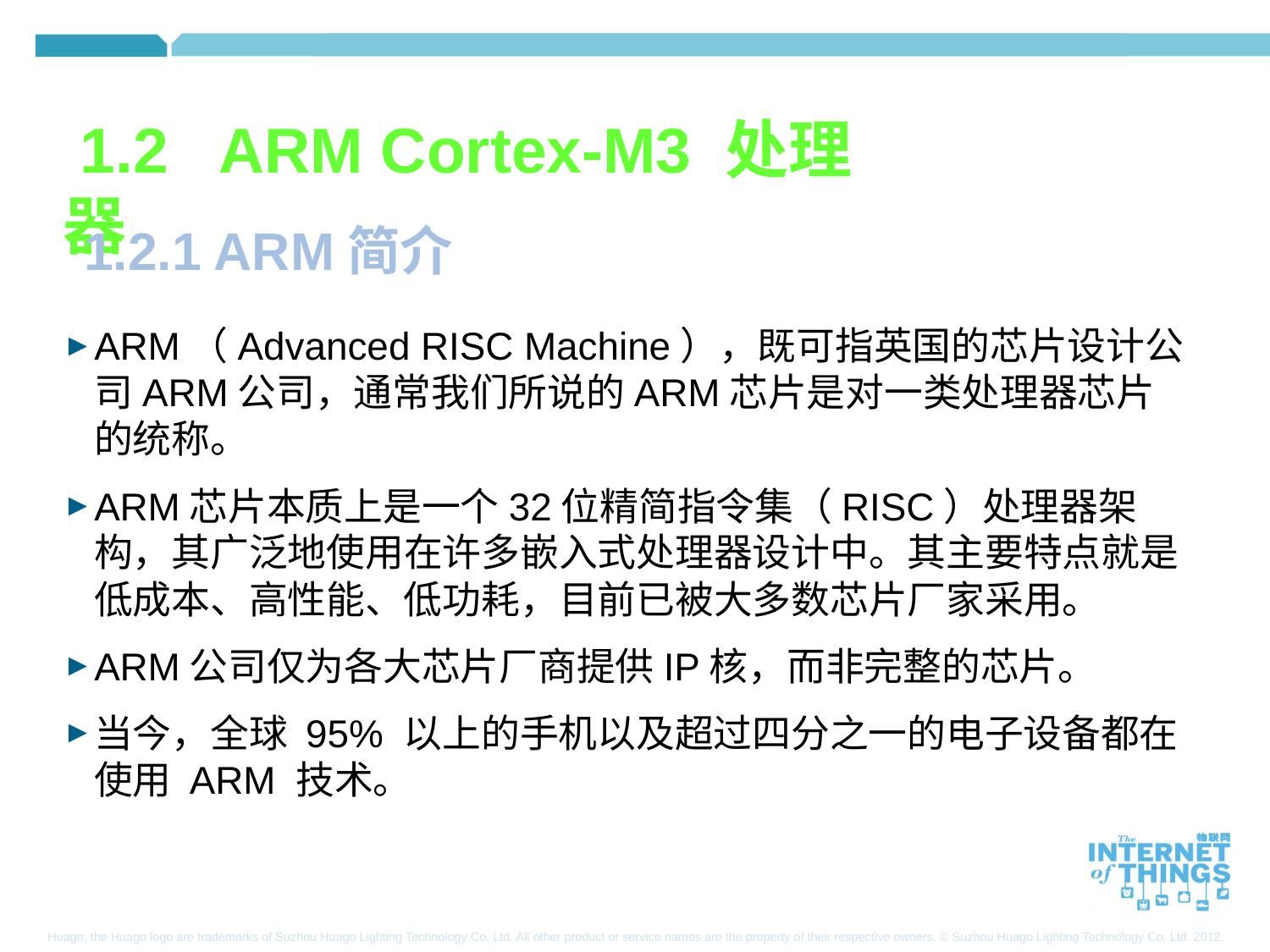

1.2   ARM Cortex-M3 处理器
1.2.1 ARM简介
ARM（Advanced RISC Machine），既可指英国的芯片设计公司ARM公司，通常我们所说的ARM芯片是对一类处理器芯片的统称。
ARM芯片本质上是一个32位精简指令集（RISC）处理器架构，其广泛地使用在许多嵌入式处理器设计中。其主要特点就是低成本、高性能、低功耗，目前已被大多数芯片厂家采用。
ARM公司仅为各大芯片厂商提供IP核，而非完整的芯片。
当今，全球 95% 以上的手机以及超过四分之一的电子设备都在使用 ARM 技术。